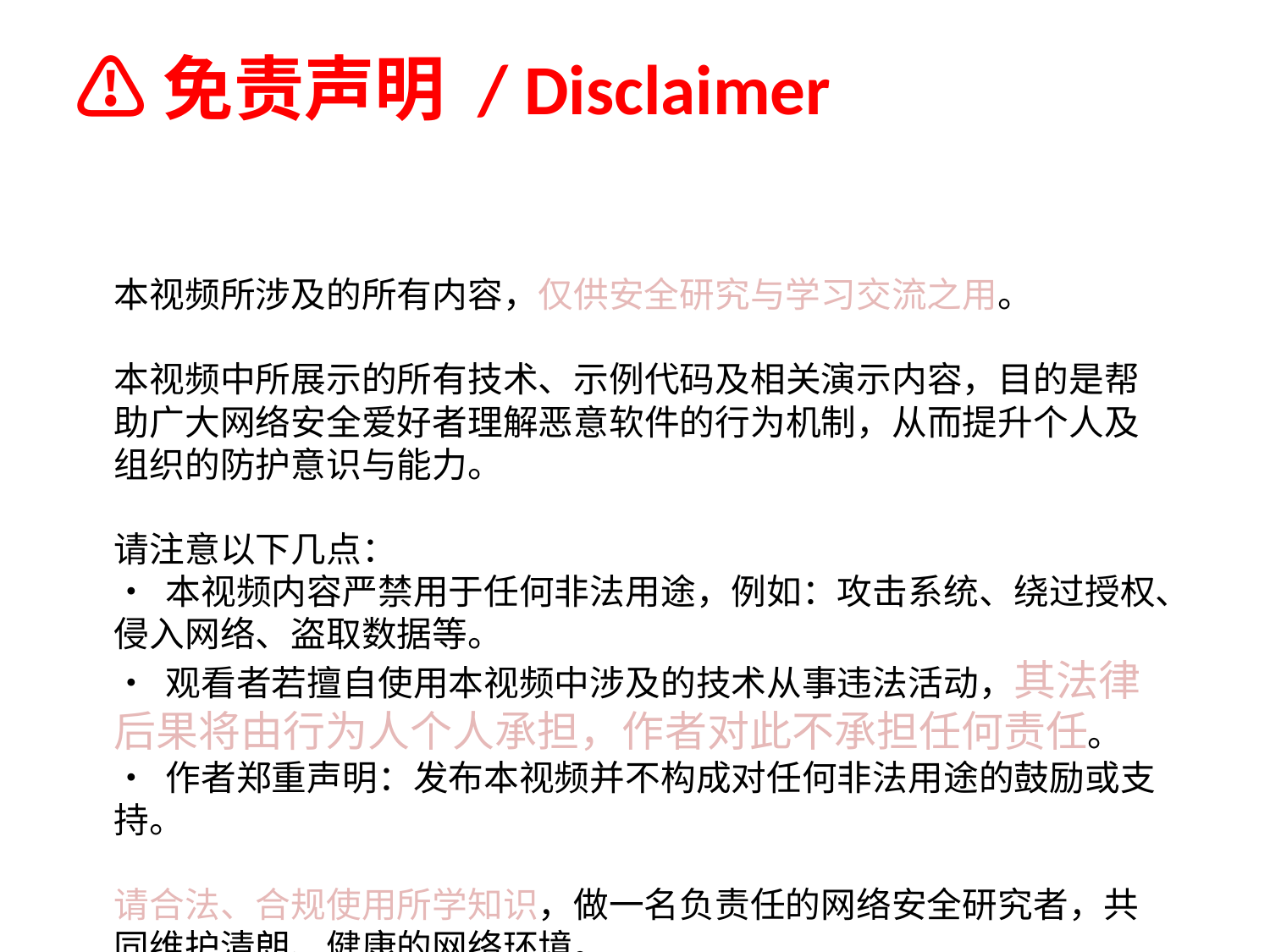

⚠️免责声明 / Disclaimer

本视频所涉及的所有内容，仅供安全研究与学习交流之用。

本视频中所展示的所有技术、示例代码及相关演示内容，目的是帮助广大网络安全爱好者理解恶意软件的行为机制，从而提升个人及组织的防护意识与能力。

请注意以下几点：
• 本视频内容严禁用于任何非法用途，例如：攻击系统、绕过授权、侵入网络、盗取数据等。
• 观看者若擅自使用本视频中涉及的技术从事违法活动，其法律后果将由行为人个人承担，作者对此不承担任何责任。
• 作者郑重声明：发布本视频并不构成对任何非法用途的鼓励或支持。

请合法、合规使用所学知识，做一名负责任的网络安全研究者，共同维护清朗、健康的网络环境。